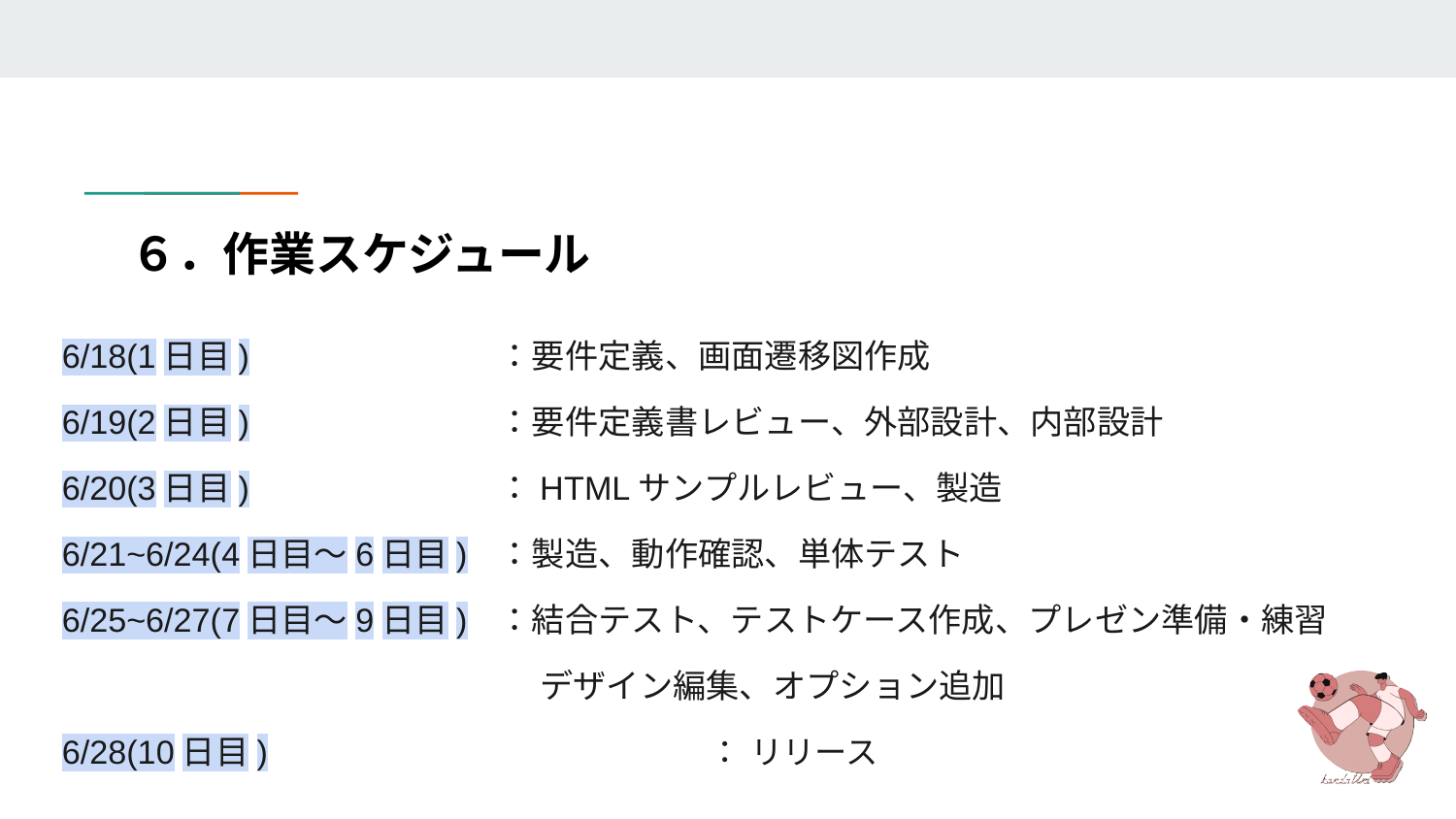

# ６．作業スケジュール

6/18(1日目)　　　　　   	：要件定義、画面遷移図作成
6/19(2日目)                     	：要件定義書レビュー、外部設計、内部設計
6/20(3日目)                      	：HTMLサンプルレビュー、製造
6/21~6/24(4日目～6日目)	：製造、動作確認、単体テスト
6/25~6/27(7日目～9日目)	：結合テスト、テストケース作成、プレゼン準備・練習
                                                   デザイン編集、オプション追加
6/28(10日目)			　     　： リリース